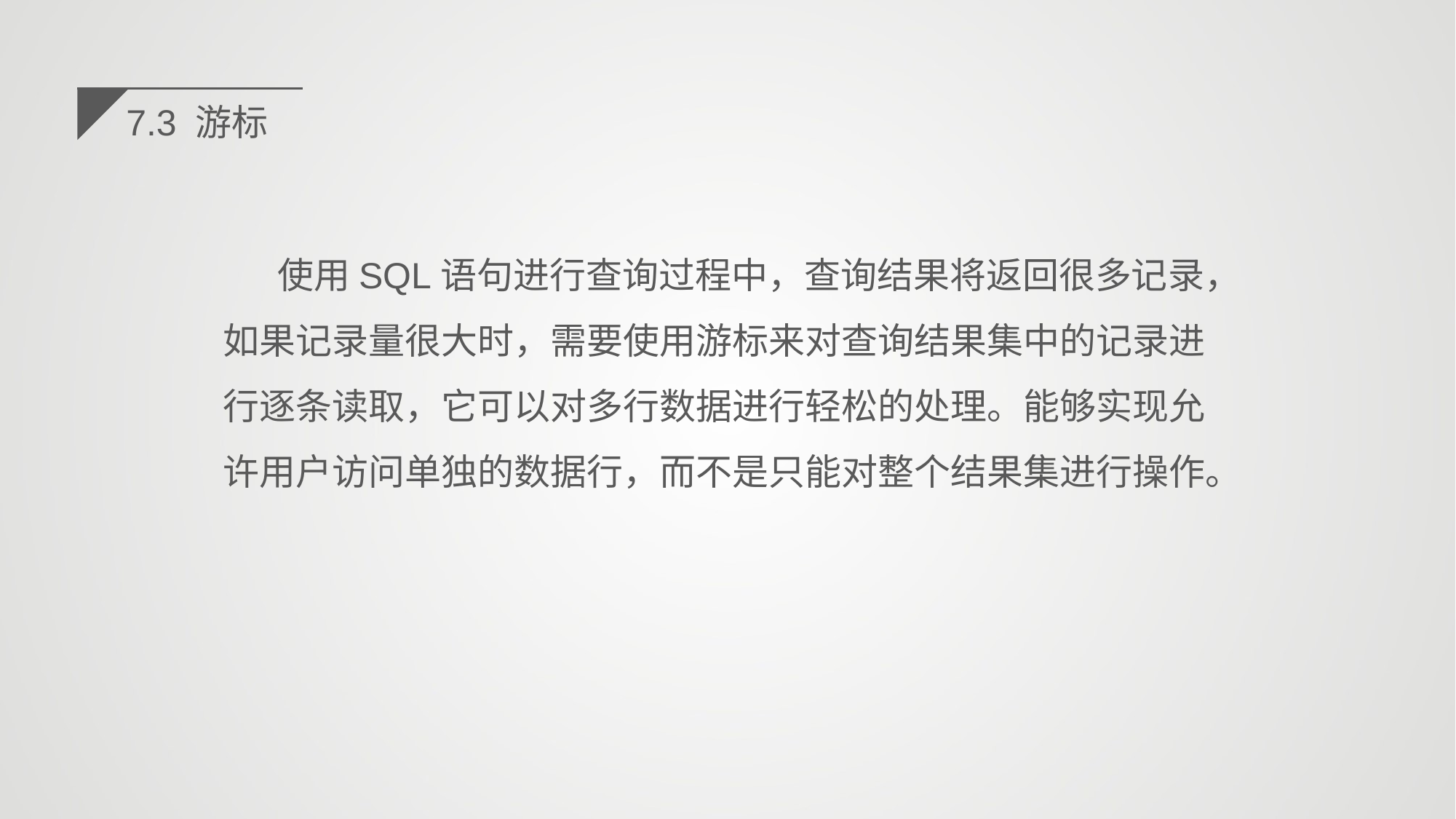

7.3 游标

使用SQL语句进行查询过程中，查询结果将返回很多记录，如果记录量很大时，需要使用游标来对查询结果集中的记录进行逐条读取，它可以对多行数据进行轻松的处理。能够实现允许用户访问单独的数据行，而不是只能对整个结果集进行操作。